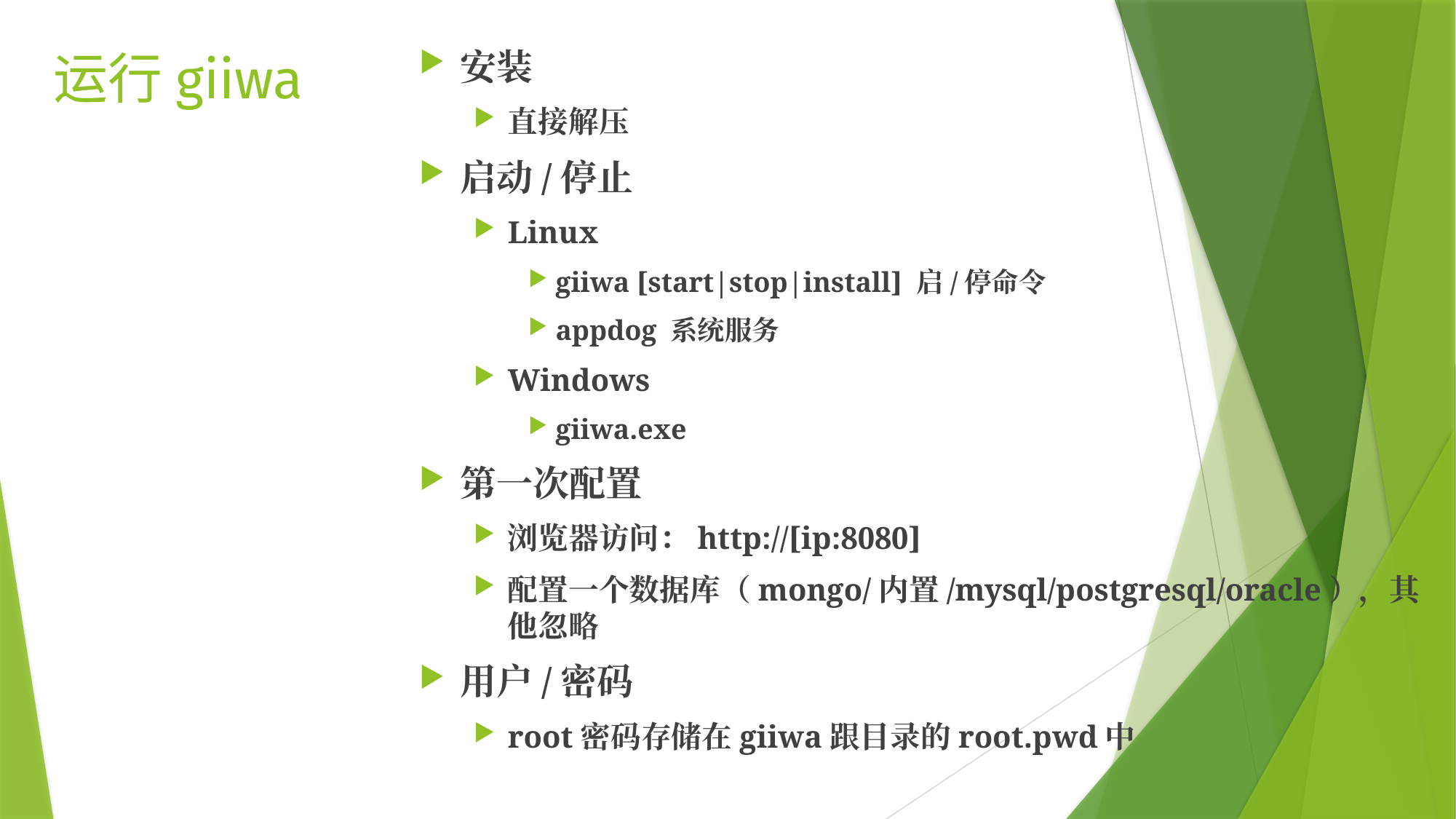

# 运行giiwa
安装
直接解压
启动/停止
Linux
giiwa [start|stop|install] 启/停命令
appdog 系统服务
Windows
giiwa.exe
第一次配置
浏览器访问：http://[ip:8080]
配置一个数据库（mongo/内置/mysql/postgresql/oracle），其他忽略
用户/密码
root密码存储在giiwa跟目录的root.pwd中